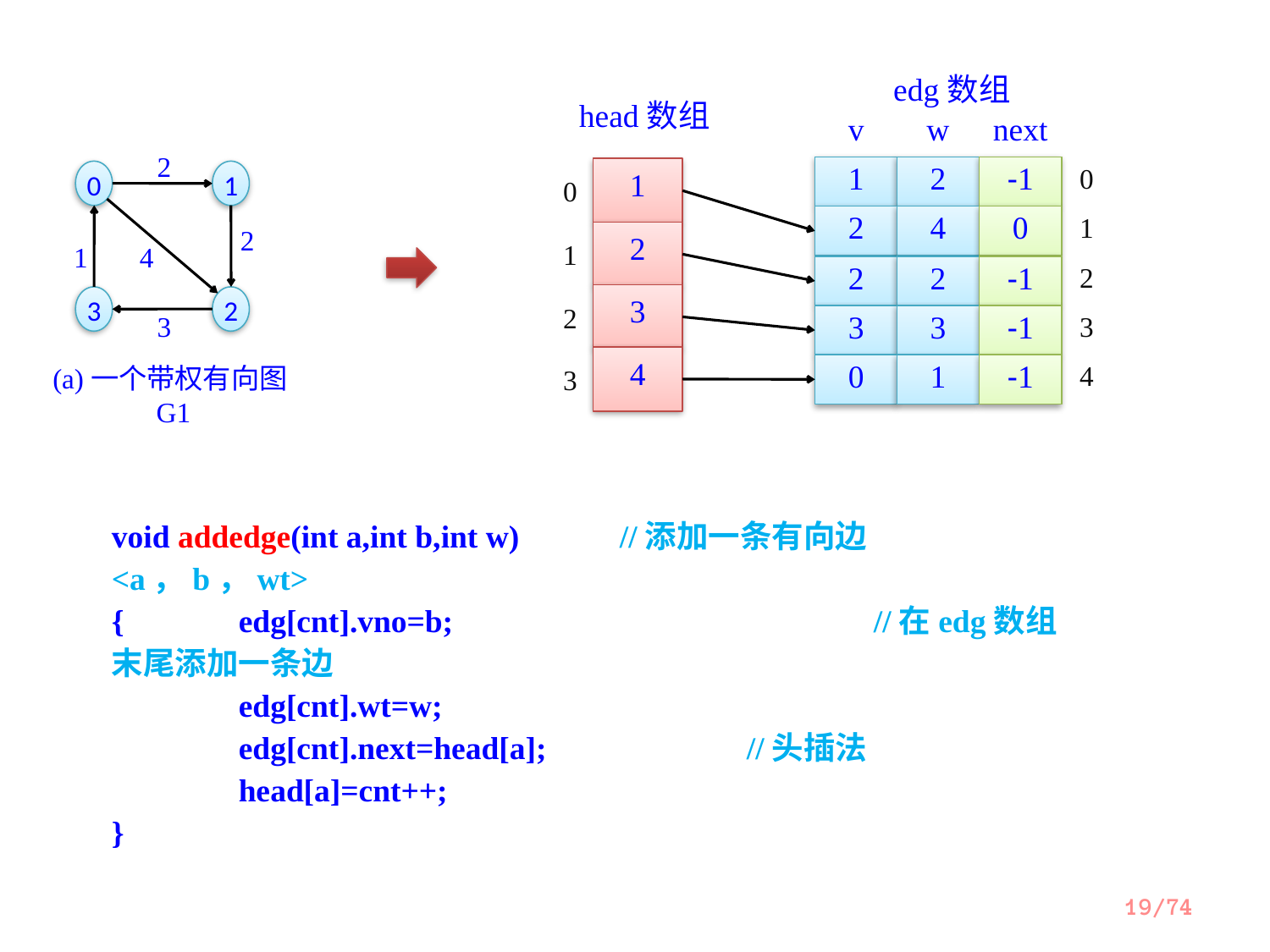

edg数组
head数组
v
w
next
1
2
-1
1
0
0

2
4
0
1
2
1

2
2
-1
2
3
2
3
3
-1
3

4
0
1
-1
4
3

2
0
1

2
1
4
3
2

3
(a)一个带权有向图G1

void addedge(int a,int b,int w)	//添加一条有向边<a，b，wt>
{   	edg[cnt].vno=b; 				//在edg数组末尾添加一条边
    	edg[cnt].wt=w;
    	edg[cnt].next=head[a]; 		//头插法
    	head[a]=cnt++;
}
19/74